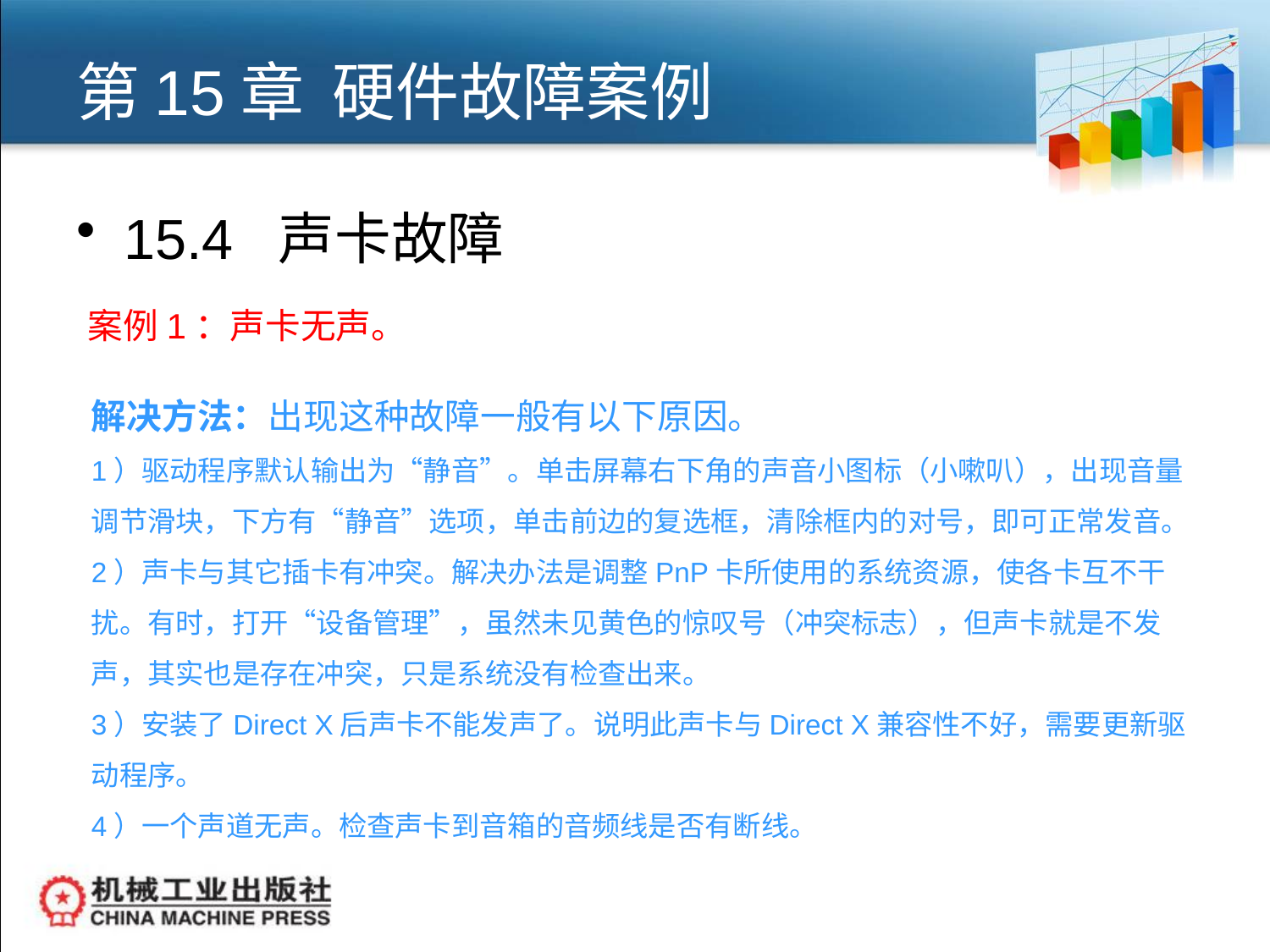

# 第15章  硬件故障案例
15.4  声卡故障
案例1：声卡无声。
解决方法：出现这种故障一般有以下原因。
1）驱动程序默认输出为“静音”。单击屏幕右下角的声音小图标（小嗽叭），出现音量调节滑块，下方有“静音”选项，单击前边的复选框，清除框内的对号，即可正常发音。
2）声卡与其它插卡有冲突。解决办法是调整PnP卡所使用的系统资源，使各卡互不干扰。有时，打开“设备管理”，虽然未见黄色的惊叹号（冲突标志），但声卡就是不发声，其实也是存在冲突，只是系统没有检查出来。
3）安装了Direct X后声卡不能发声了。说明此声卡与Direct X兼容性不好，需要更新驱动程序。
4）一个声道无声。检查声卡到音箱的音频线是否有断线。